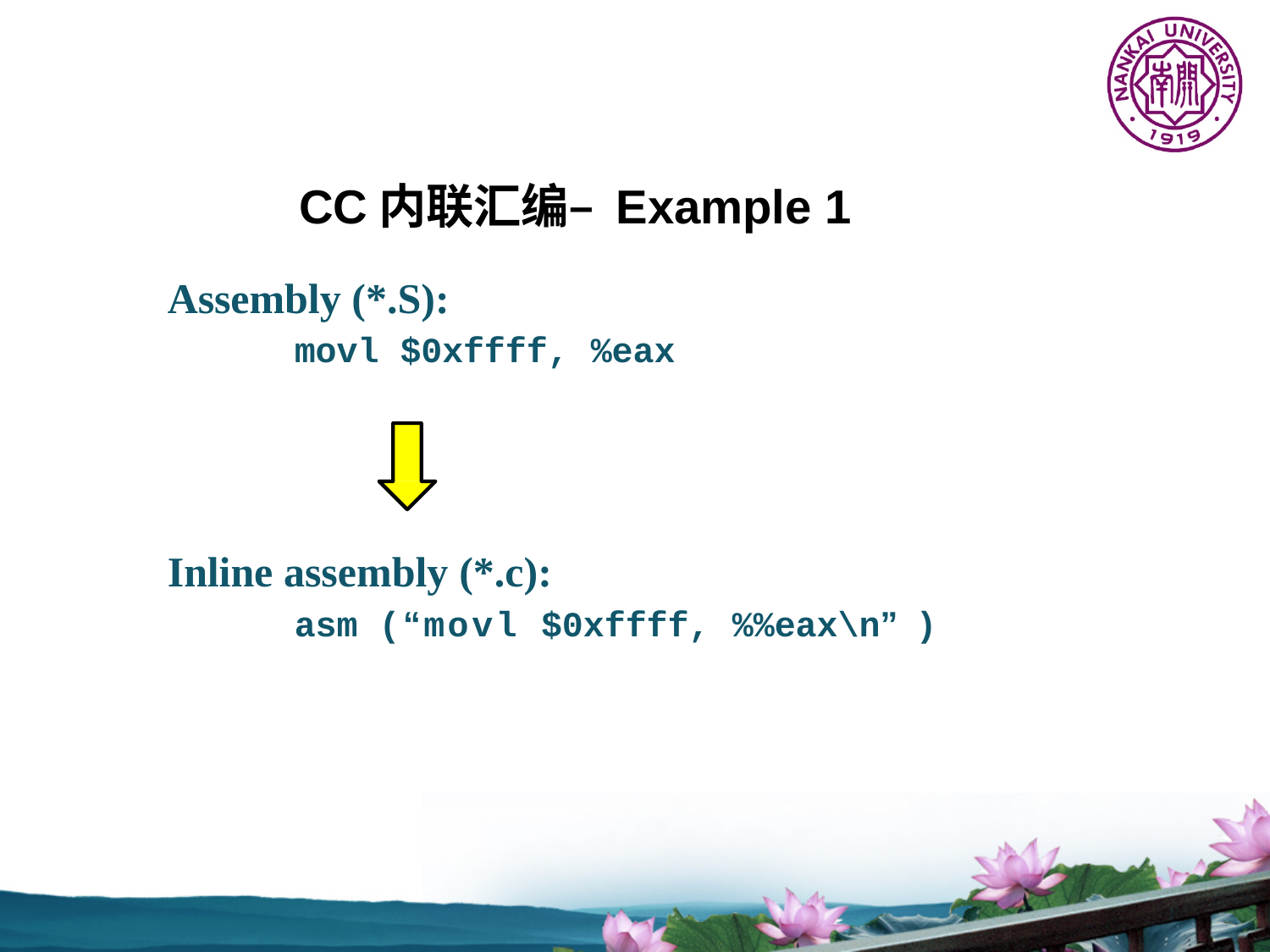

# CC内联汇编– Example 1
Assembly (*.S):
movl $0xffff,
%eax

Inline assembly (*.c):
asm (“movl $0xffff,
%%eax\n”)